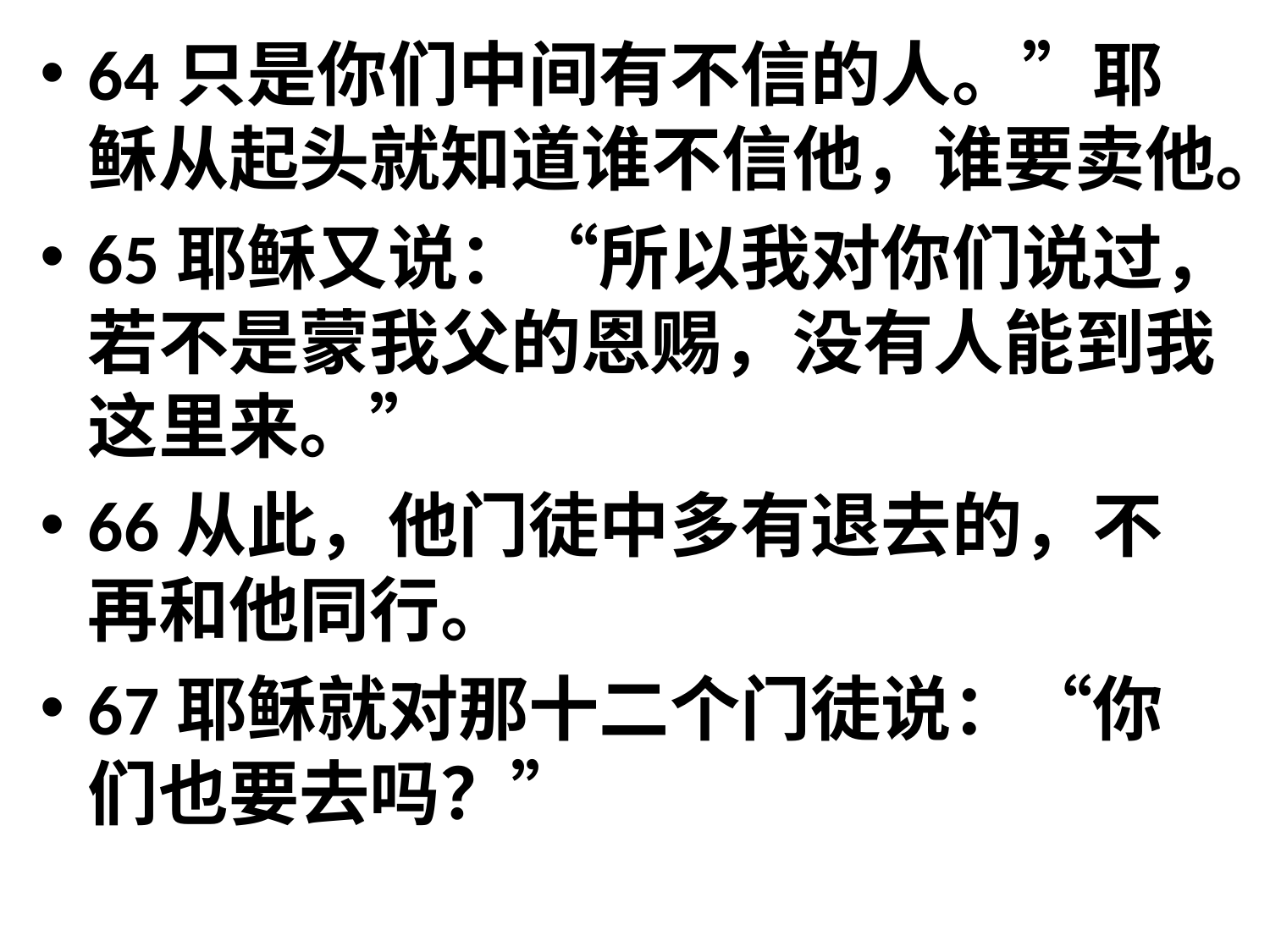

64只是你们中间有不信的人。”耶稣从起头就知道谁不信他，谁要卖他。
65耶稣又说：“所以我对你们说过，若不是蒙我父的恩赐，没有人能到我这里来。”
66从此，他门徒中多有退去的，不再和他同行。
67耶稣就对那十二个门徒说：“你们也要去吗？”